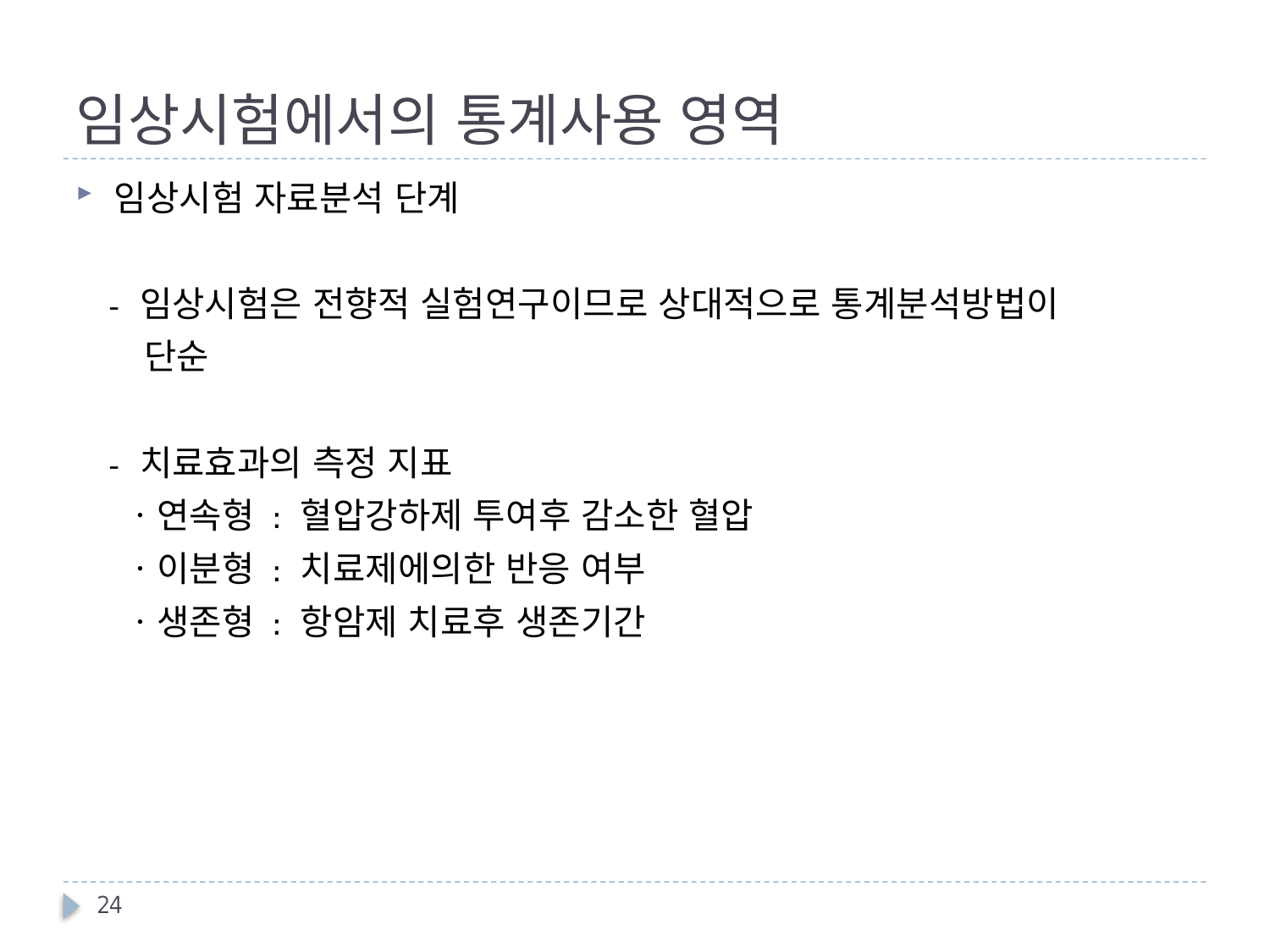

# 임상시험에서의 통계사용 영역
임상시험 자료분석 단계

   - 임상시험은 전향적 실험연구이므로 상대적으로 통계분석방법이
      단순

   - 치료효과의 측정 지표
    ㆍ연속형 : 혈압강하제 투여후 감소한 혈압
    ㆍ이분형 : 치료제에의한 반응 여부
    ㆍ생존형 : 항암제 치료후 생존기간
24